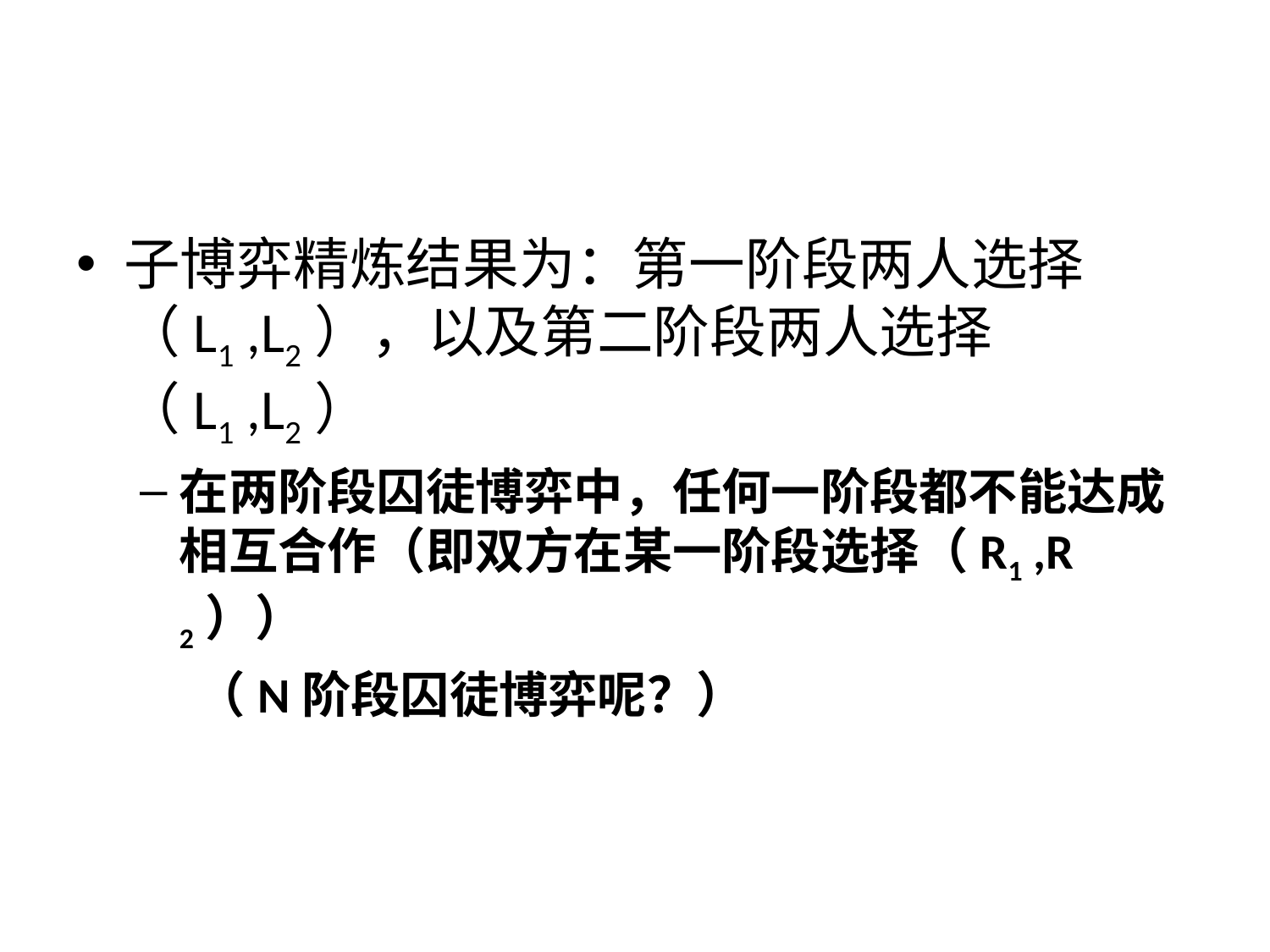

子博弈精炼结果为：第一阶段两人选择（L1 ,L2），以及第二阶段两人选择（L1 ,L2）
在两阶段囚徒博弈中，任何一阶段都不能达成相互合作（即双方在某一阶段选择（R1 ,R2））
    （N阶段囚徒博弈呢？）